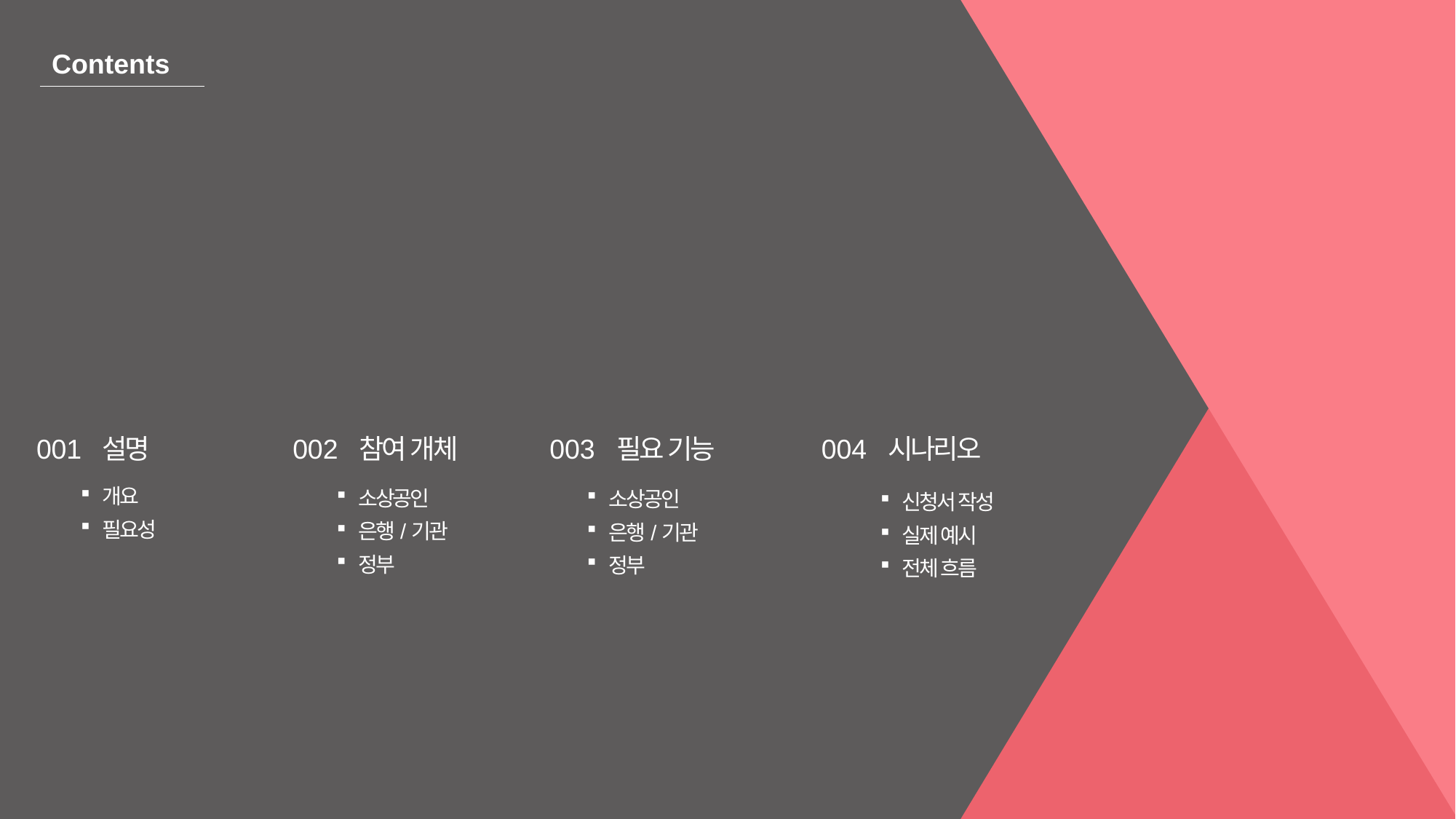

Contents
001
설명
002
참여 개체
003
필요 기능
004
시나리오
개요
필요성
소상공인
은행/기관
정부
소상공인
은행/기관
정부
신청서 작성
실제 예시
전체 흐름